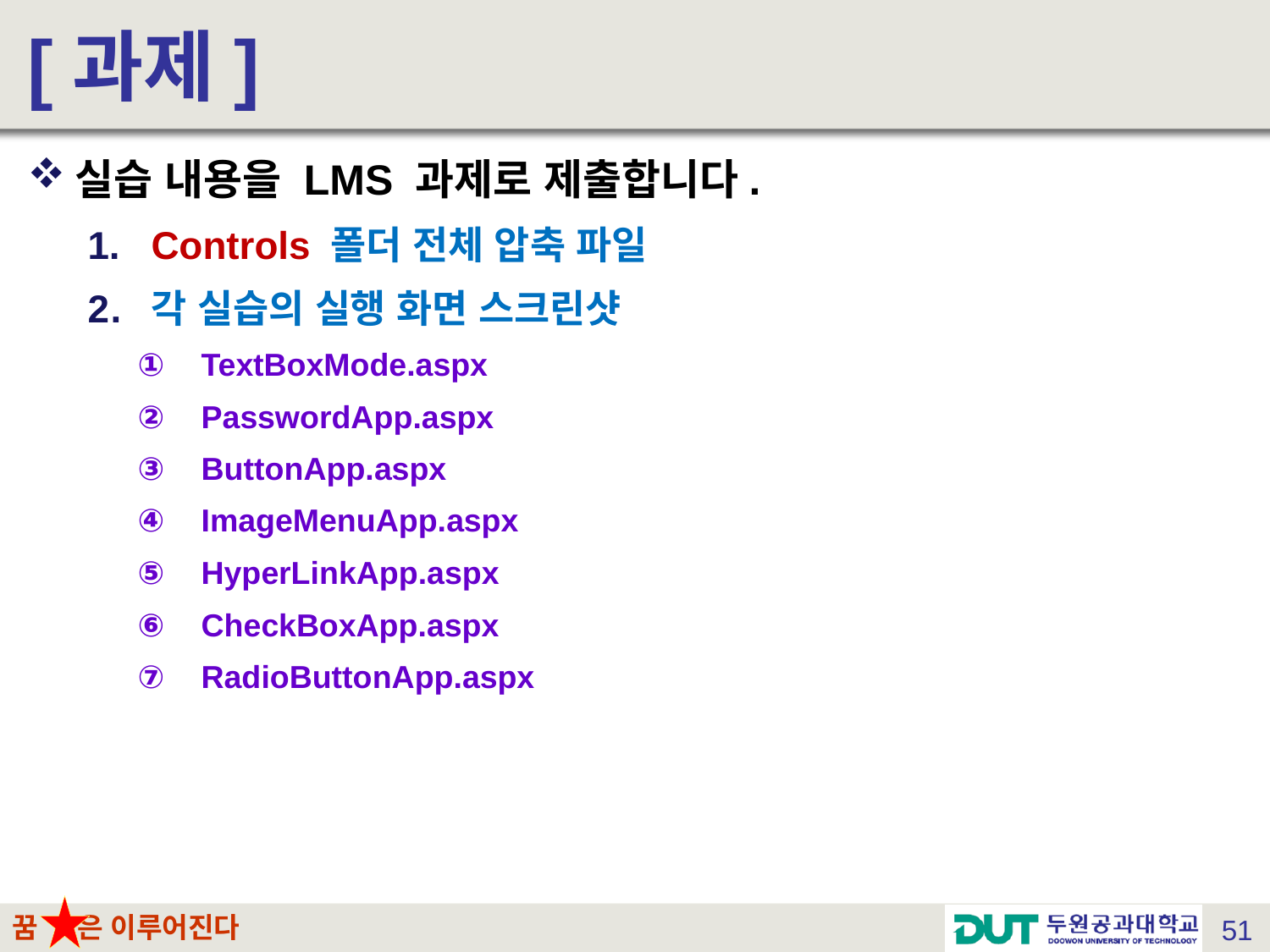

# [과제]
실습 내용을 LMS 과제로 제출합니다.
Controls 폴더 전체 압축 파일
각 실습의 실행 화면 스크린샷
TextBoxMode.aspx
PasswordApp.aspx
ButtonApp.aspx
ImageMenuApp.aspx
HyperLinkApp.aspx
CheckBoxApp.aspx
RadioButtonApp.aspx